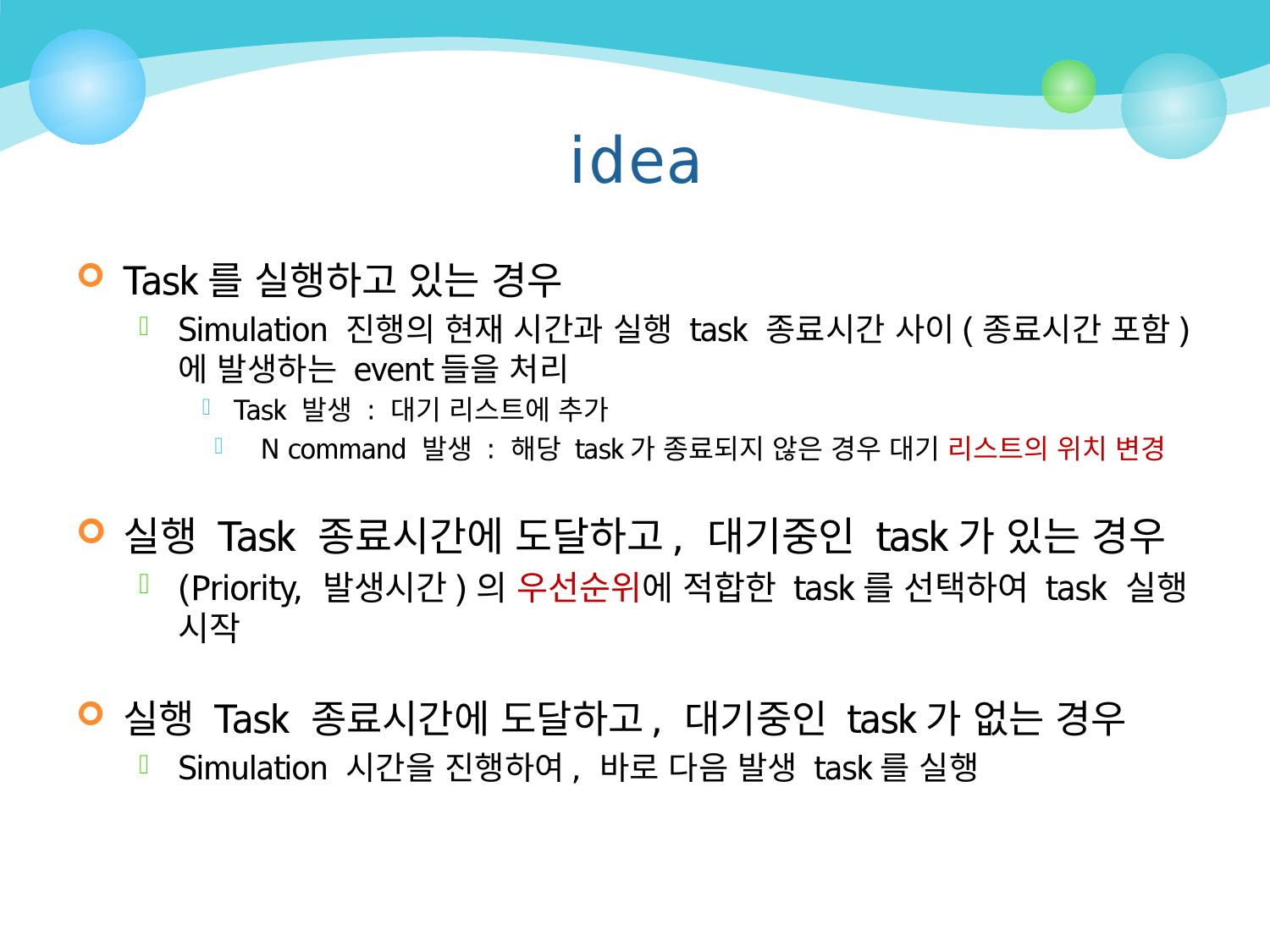

# idea
Task를 실행하고 있는 경우
Simulation 진행의 현재 시간과 실행 task 종료시간 사이(종료시간 포함)에 발생하는 event들을 처리
Task 발생 : 대기 리스트에 추가
N command 발생 : 해당 task가 종료되지 않은 경우 대기 리스트의 위치 변경

실행 Task 종료시간에 도달하고, 대기중인 task가 있는 경우
(Priority, 발생시간)의 우선순위에 적합한 task를 선택하여 task 실행 시작

실행 Task 종료시간에 도달하고, 대기중인 task가 없는 경우
Simulation 시간을 진행하여, 바로 다음 발생 task를 실행